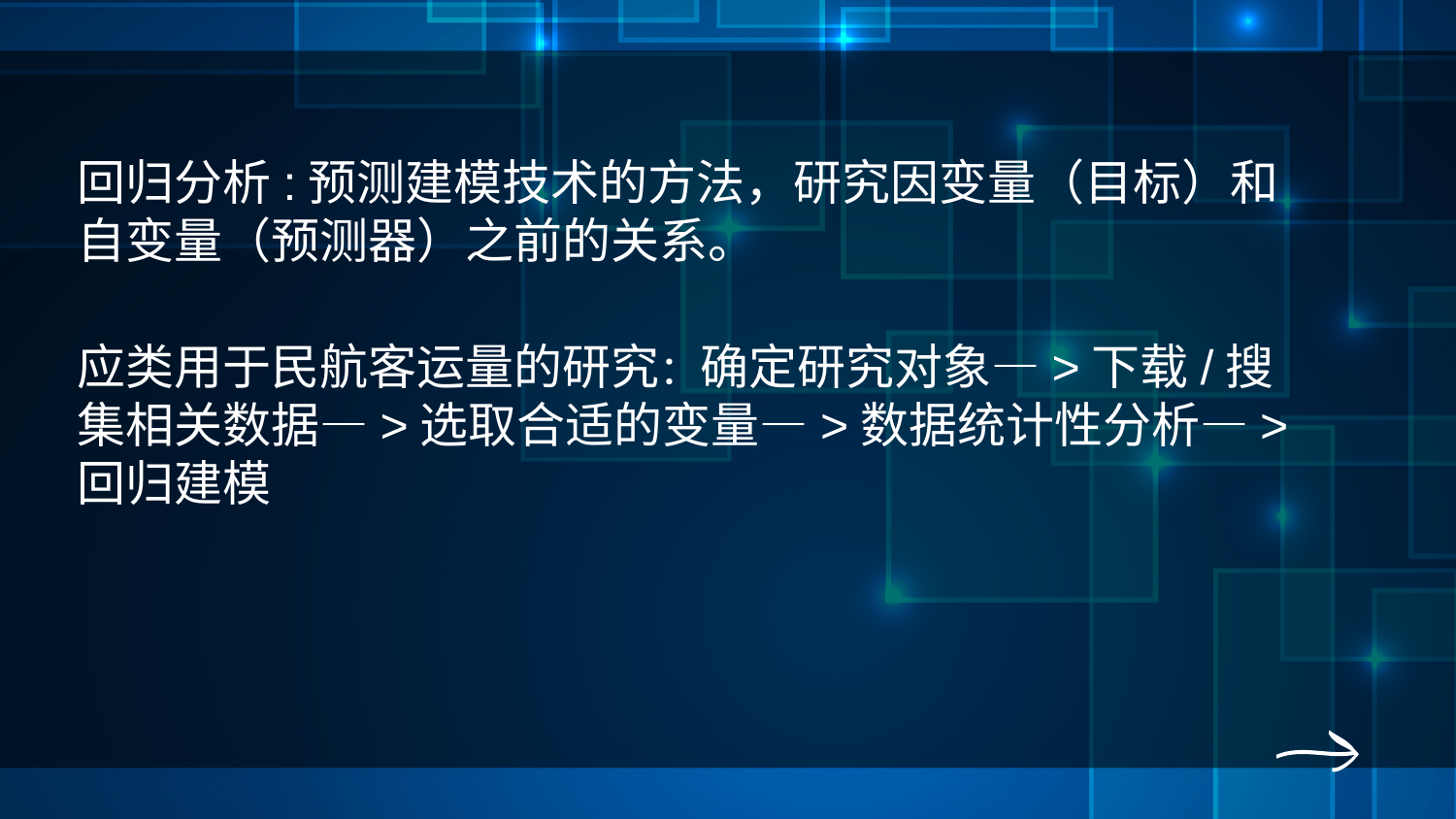

回归分析:预测建模技术的方法，研究因变量（目标）和自变量（预测器）之前的关系。

应类用于民航客运量的研究：确定研究对象—>下载/搜集相关数据—>选取合适的变量—>数据统计性分析—>回归建模